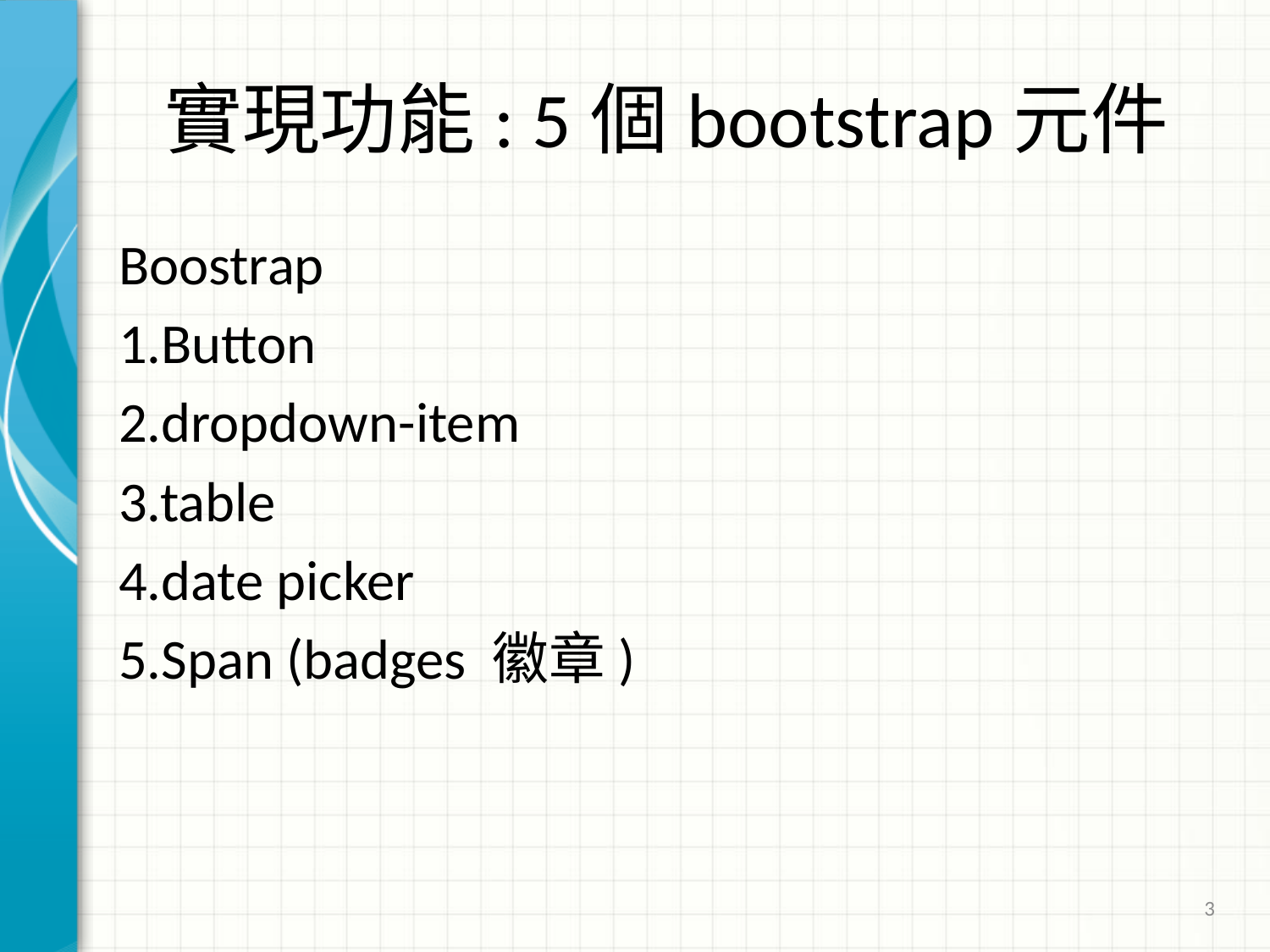

# 實現功能: 5個bootstrap元件
Boostrap
1.Button
2.dropdown-item
3.table
4.date picker
5.Span (badges 徽章)

3